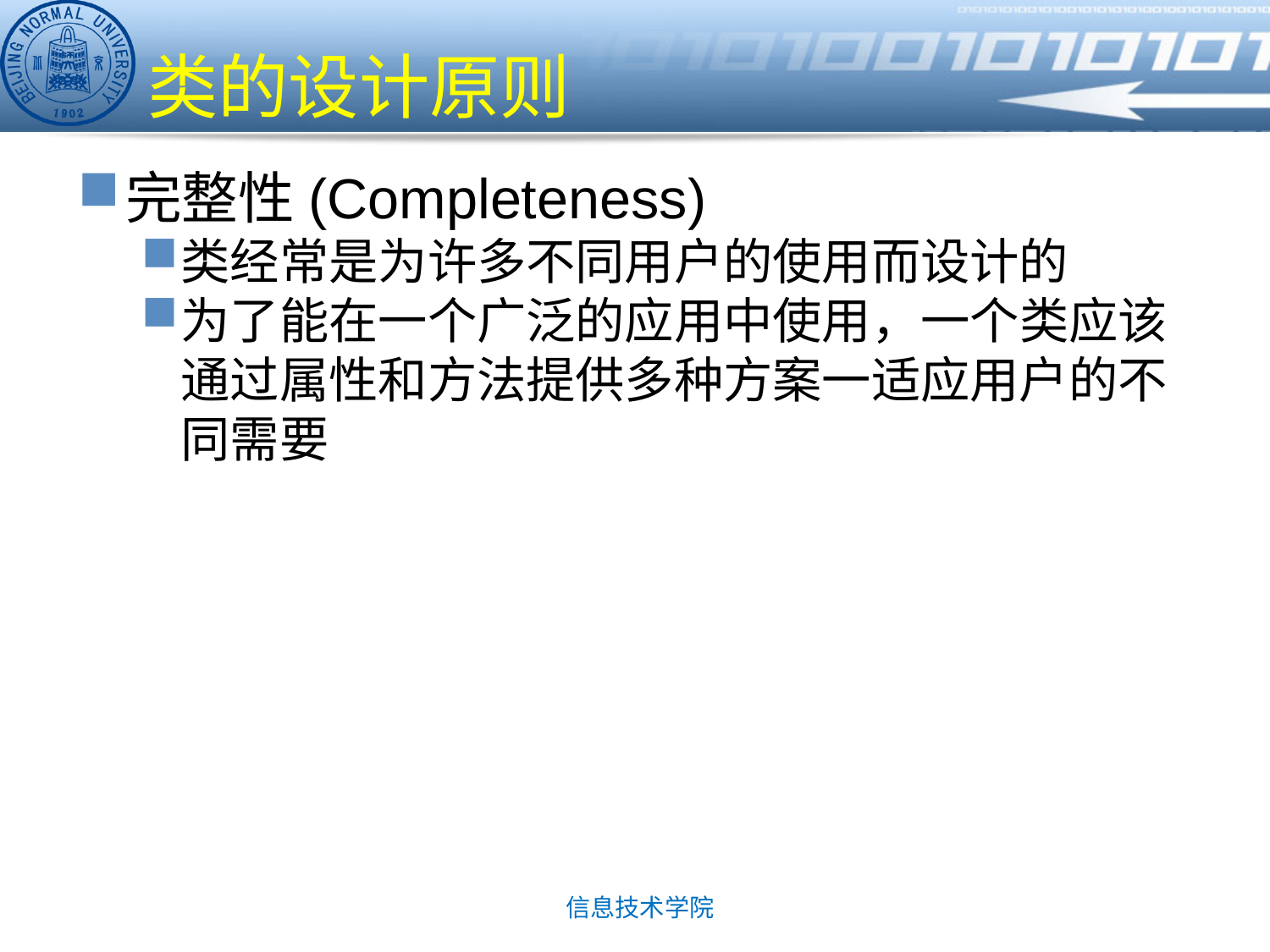

# 类的设计原则
完整性(Completeness)
类经常是为许多不同用户的使用而设计的
为了能在一个广泛的应用中使用，一个类应该通过属性和方法提供多种方案一适应用户的不同需要
31